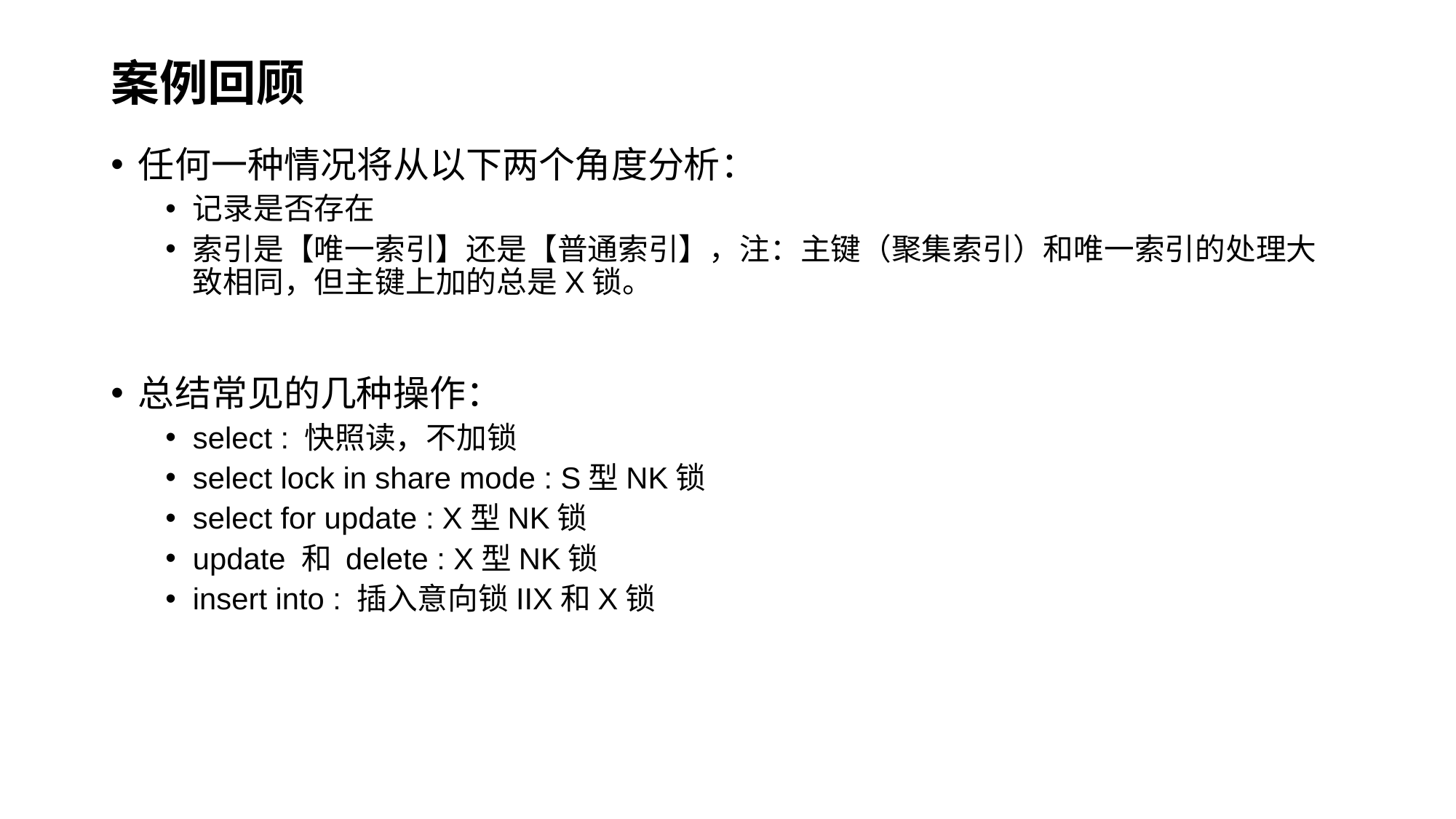

# 案例回顾
任何一种情况将从以下两个角度分析：
记录是否存在
索引是【唯一索引】还是【普通索引】，注：主键（聚集索引）和唯一索引的处理大致相同，但主键上加的总是X锁。

总结常见的几种操作：
select : 快照读，不加锁
select lock in share mode : S型NK锁
select for update : X型NK锁
update 和 delete : X型NK锁
insert into : 插入意向锁IIX和X锁